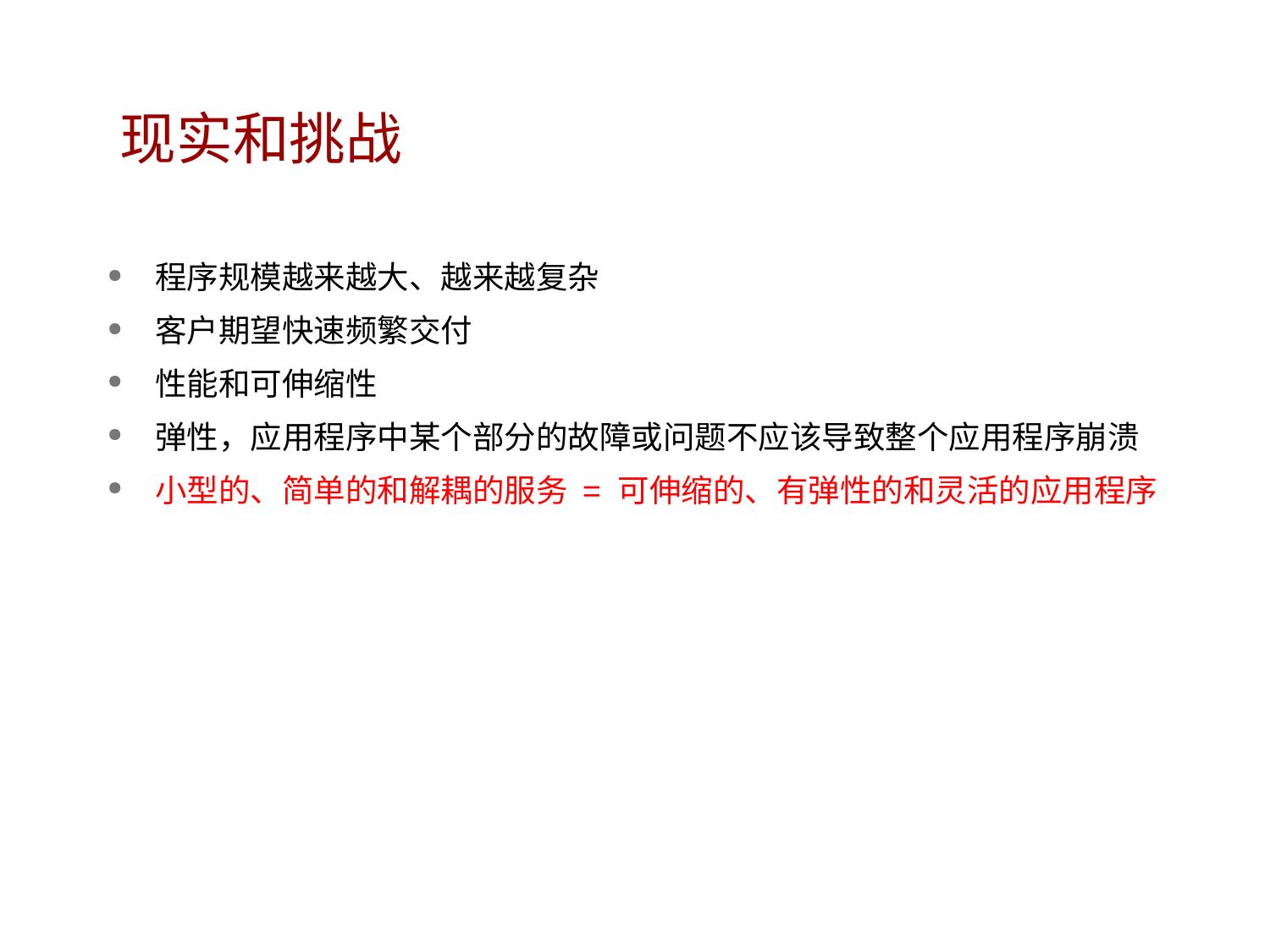

# 现实和挑战
程序规模越来越大、越来越复杂
客户期望快速频繁交付
性能和可伸缩性
弹性，应用程序中某个部分的故障或问题不应该导致整个应用程序崩溃
小型的、简单的和解耦的服务 = 可伸缩的、有弹性的和灵活的应用程序